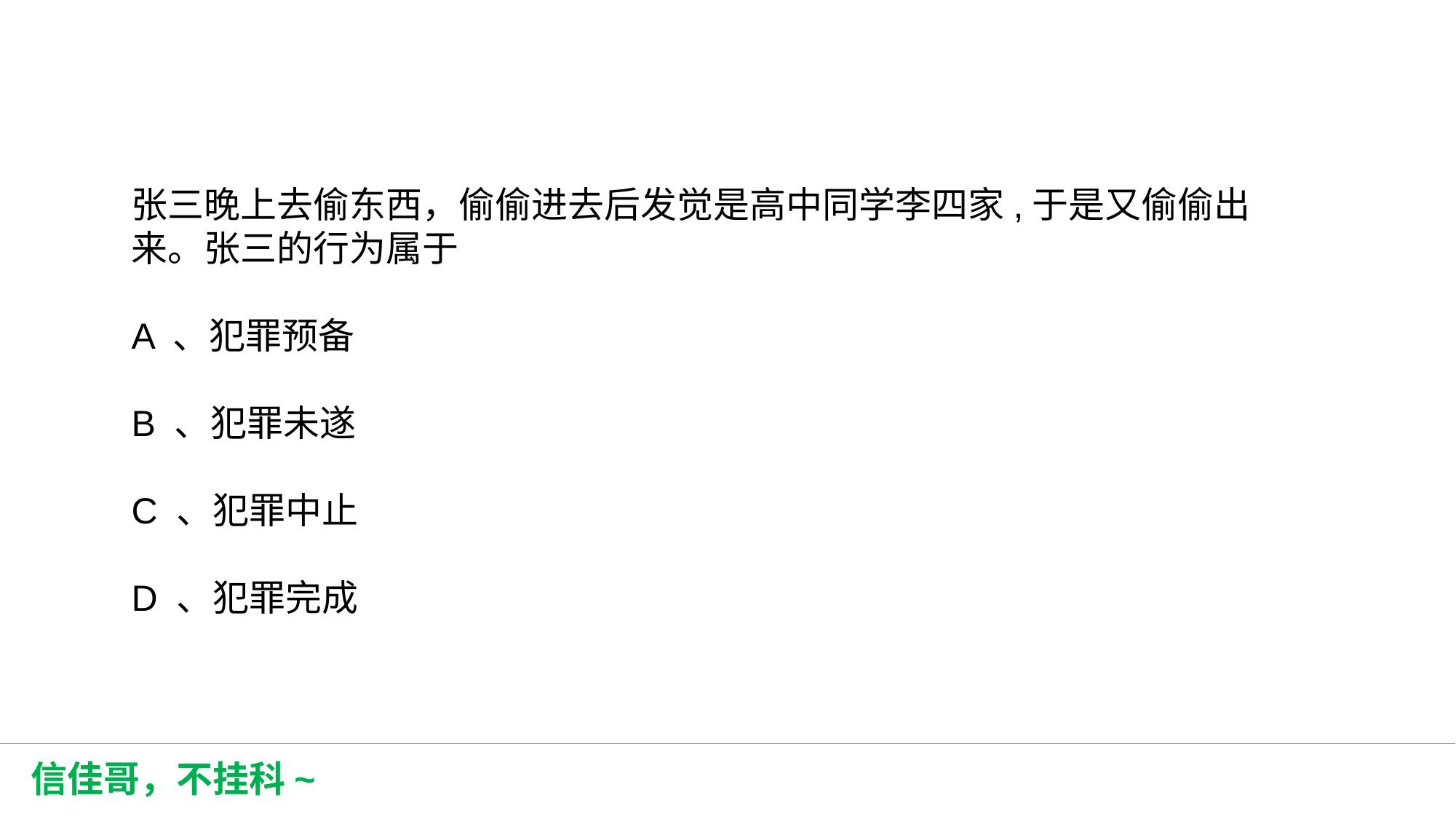

张三晚上去偷东西，偷偷进去后发觉是高中同学李四家,于是又偷偷出来。张三的行为属于

A 、犯罪预备

B 、犯罪未遂

C 、犯罪中止

D 、犯罪完成